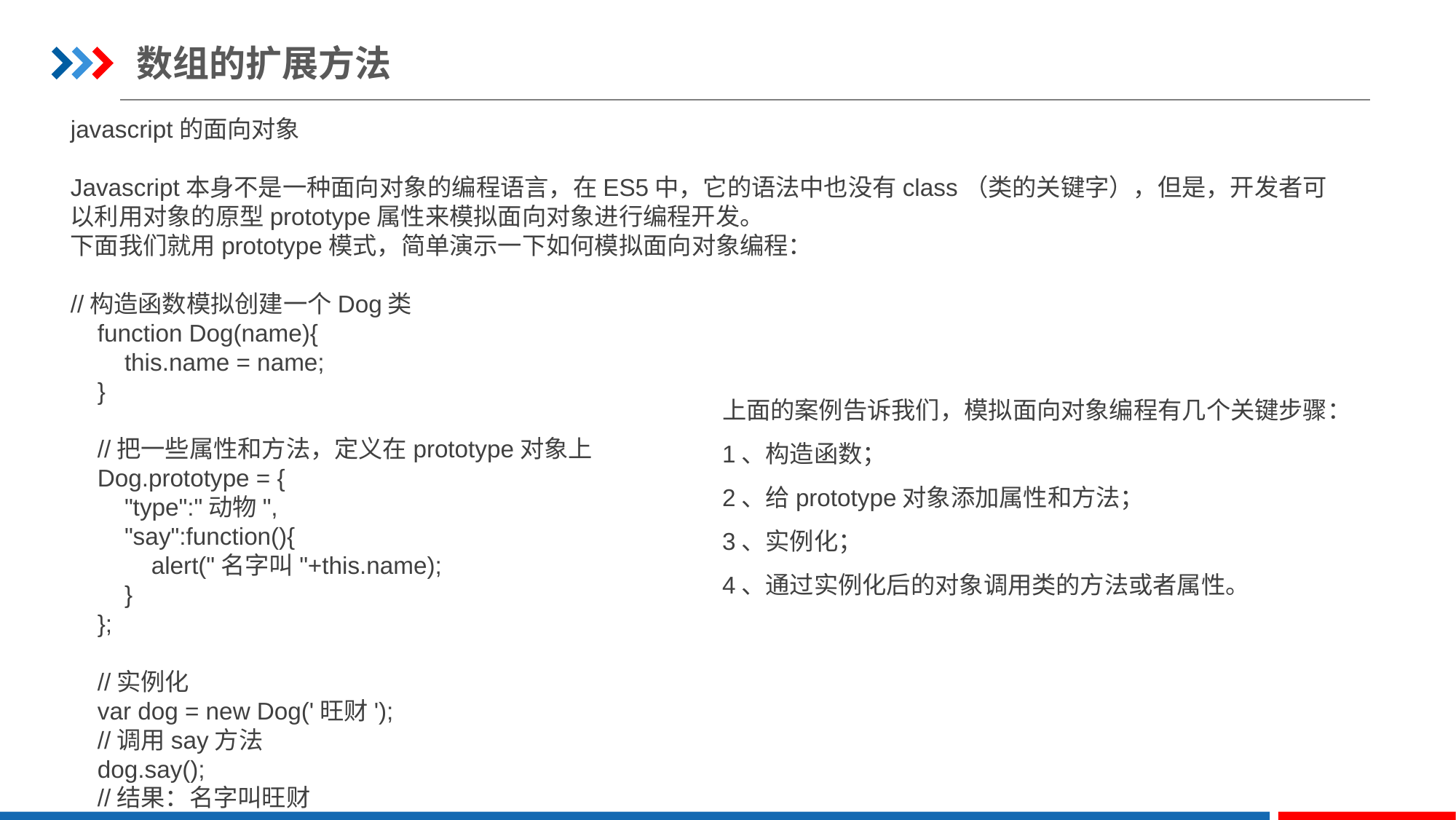

数组的扩展方法
javascript的面向对象

Javascript本身不是一种面向对象的编程语言，在ES5中，它的语法中也没有class（类的关键字），但是，开发者可
以利用对象的原型prototype属性来模拟面向对象进行编程开发。
下面我们就用prototype模式，简单演示一下如何模拟面向对象编程：

//构造函数模拟创建一个Dog类
    function Dog(name){
        this.name = name;
    }

    //把一些属性和方法，定义在prototype对象上
    Dog.prototype = {
        "type":"动物",
        "say":function(){
            alert("名字叫"+this.name);
        }
    };

    //实例化
    var dog = new Dog('旺财');
    //调用say方法
    dog.say();
    //结果：名字叫旺财
上面的案例告诉我们，模拟面向对象编程有几个关键步骤：
1、构造函数；
2、给prototype对象添加属性和方法；
3、实例化；
4、通过实例化后的对象调用类的方法或者属性。